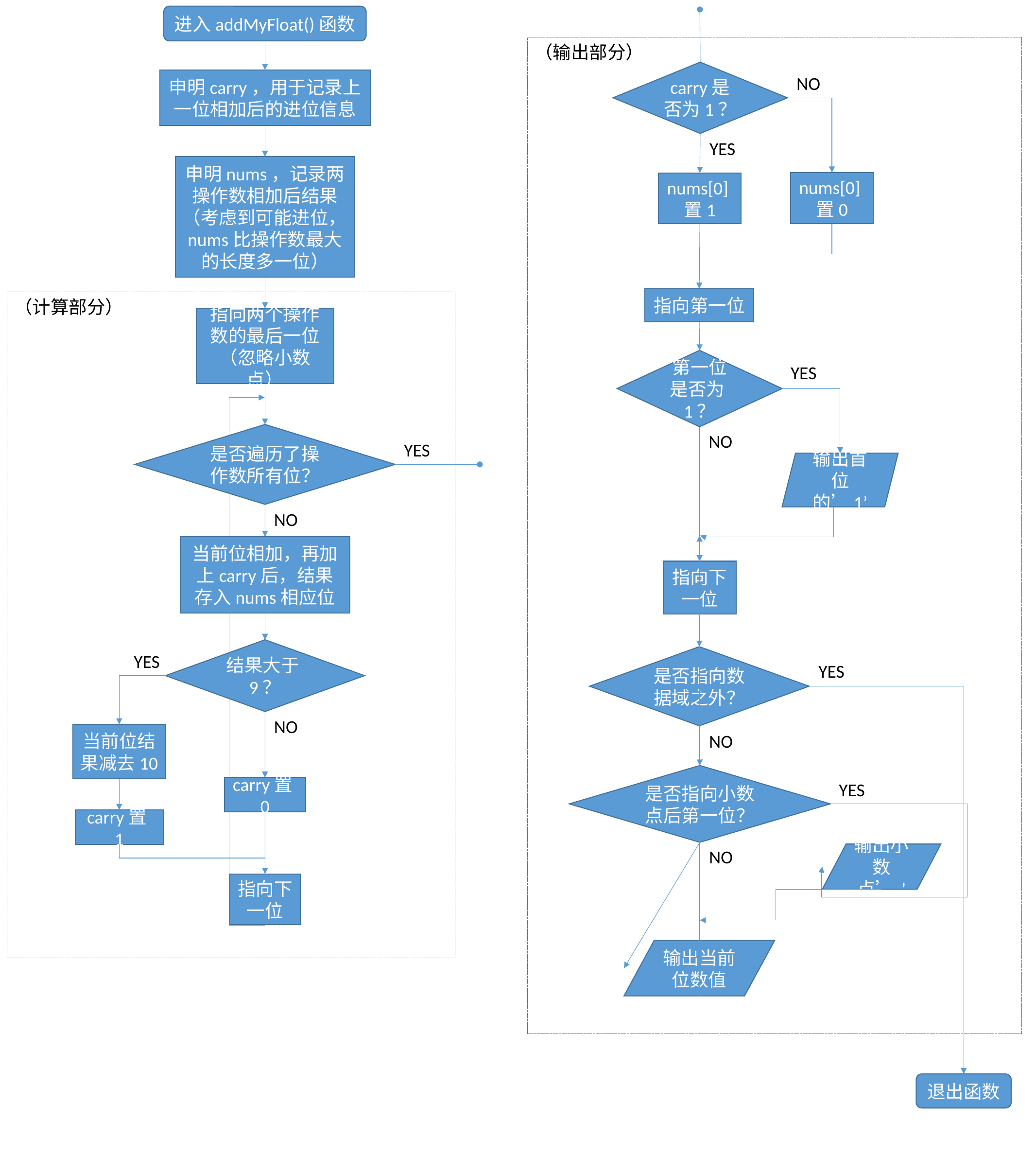

进入addMyFloat()函数
（输出部分）
carry是否为1？
NO
申明carry，用于记录上一位相加后的进位信息
YES
申明nums，记录两操作数相加后结果
（考虑到可能进位，nums比操作数最大的长度多一位）
nums[0]置0
nums[0]置1
指向第一位
（计算部分）
指向两个操作数的最后一位（忽略小数点）
第一位是否为1？
YES
是否遍历了操作数所有位？
NO
YES
输出首位的’1’
NO
当前位相加，再加上carry后，结果存入nums相应位
指向下一位
结果大于9？
YES
是否指向数据域之外？
YES
NO
当前位结果减去10
NO
是否指向小数点后第一位？
YES
carry置0
carry置1
NO
输出小数点’.’
指向下一位
输出当前位数值
退出函数